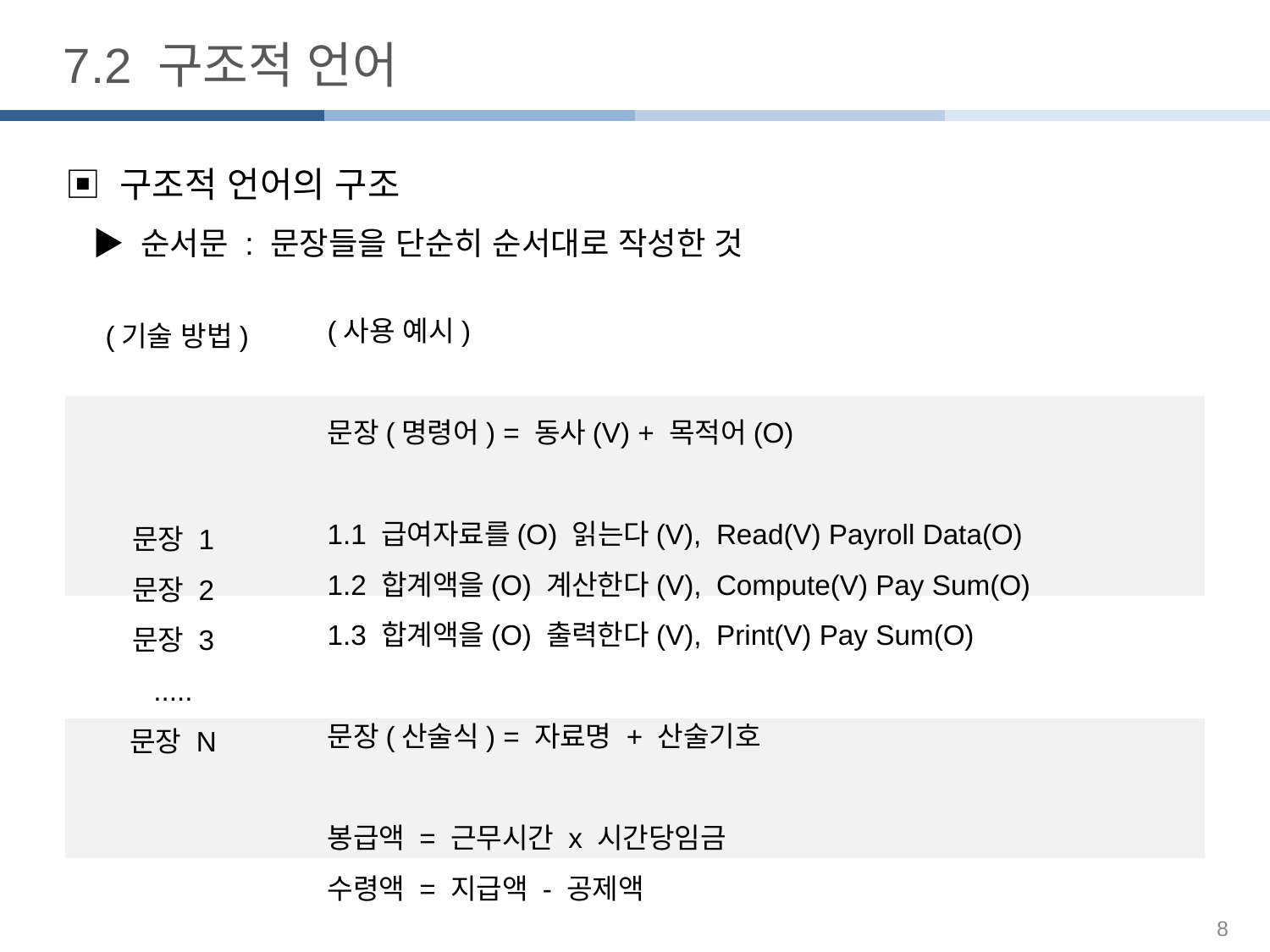

7.2 구조적 언어
▣ 구조적 언어의 구조
   ▶ 순서문 : 문장들을 단순히 순서대로 작성한 것

(사용 예시)

문장(명령어) = 동사(V) + 목적어(O)
1.1 급여자료를(O) 읽는다(V),  Read(V) Payroll Data(O)
1.2 합계액을(O) 계산한다(V),  Compute(V) Pay Sum(O)
1.3 합계액을(O) 출력한다(V),  Print(V) Pay Sum(O)
문장(산술식) = 자료명 + 산술기호
봉급액 = 근무시간 x 시간당임금
수령액 = 지급액 - 공제액
(기술 방법)

문장 1
문장 2
문장 3
.....
문장 N

8